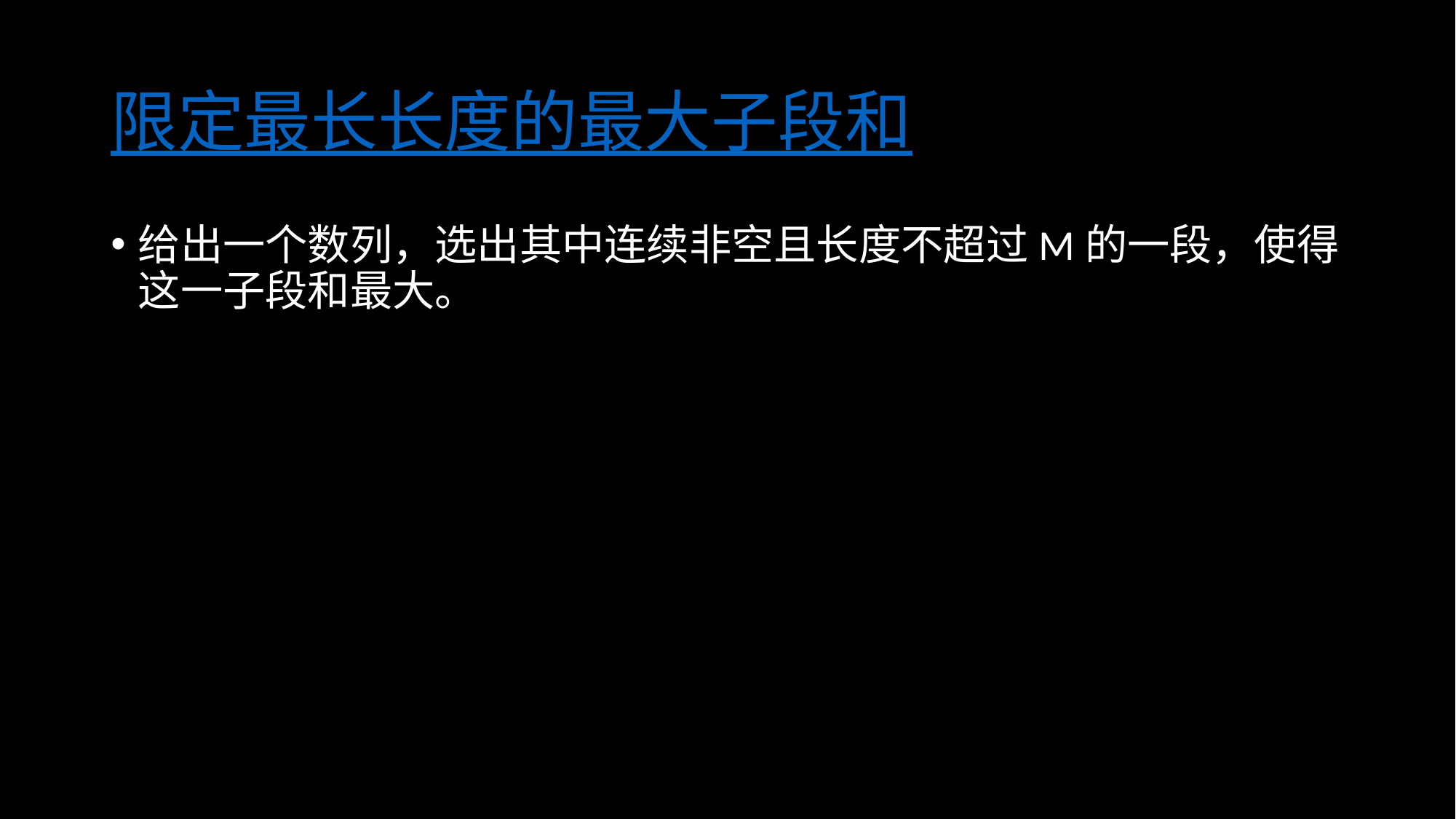

# 限定最长长度的最大子段和
给出一个数列，选出其中连续非空且长度不超过M的一段，使得这一子段和最大。